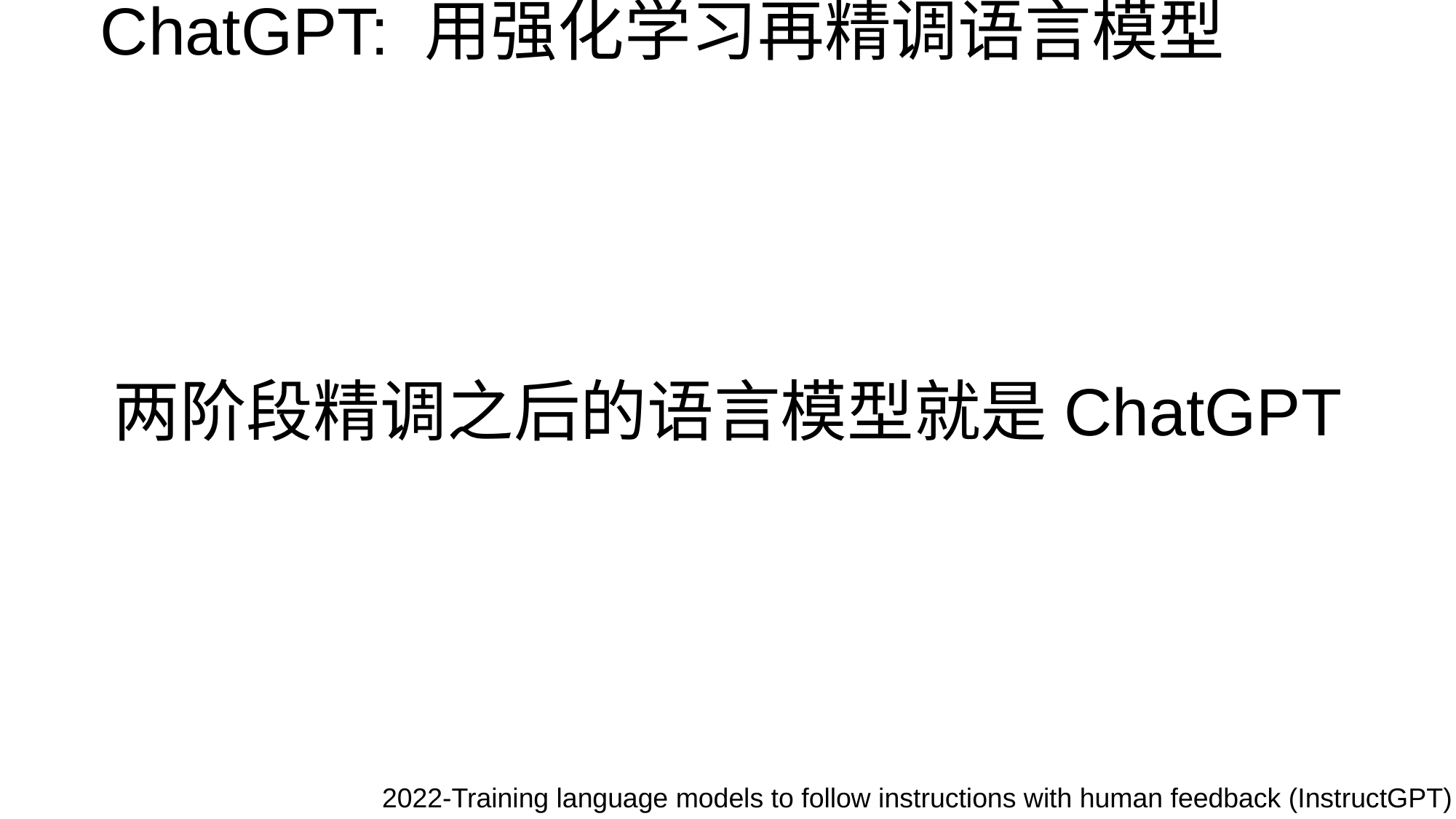

# ChatGPT: 用强化学习再精调语言模型
两阶段精调之后的语言模型就是ChatGPT
2022-Training language models to follow instructions with human feedback (InstructGPT)